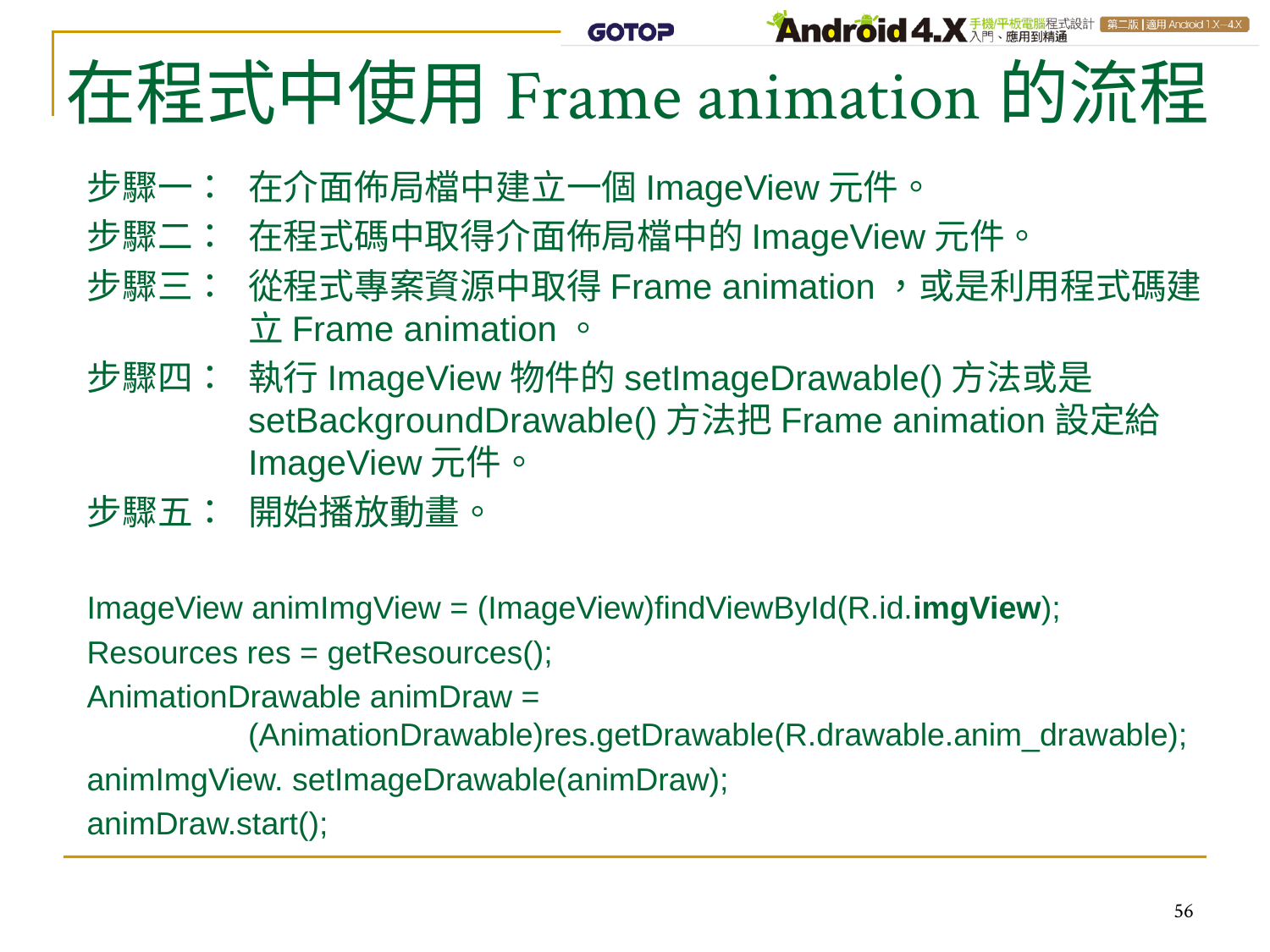

# 在程式中使用Frame animation的流程
步驟一：	在介面佈局檔中建立一個ImageView元件。
步驟二：	在程式碼中取得介面佈局檔中的ImageView元件。
步驟三：	從程式專案資源中取得Frame animation，或是利用程式碼建立Frame animation。
步驟四：	執行ImageView物件的setImageDrawable()方法或是setBackgroundDrawable()方法把Frame animation設定給ImageView元件。
步驟五：	開始播放動畫。

ImageView animImgView = (ImageView)findViewById(R.id.imgView);
Resources res = getResources();
AnimationDrawable animDraw = (AnimationDrawable)res.getDrawable(R.drawable.anim_drawable);
animImgView. setImageDrawable(animDraw);
animDraw.start();
56